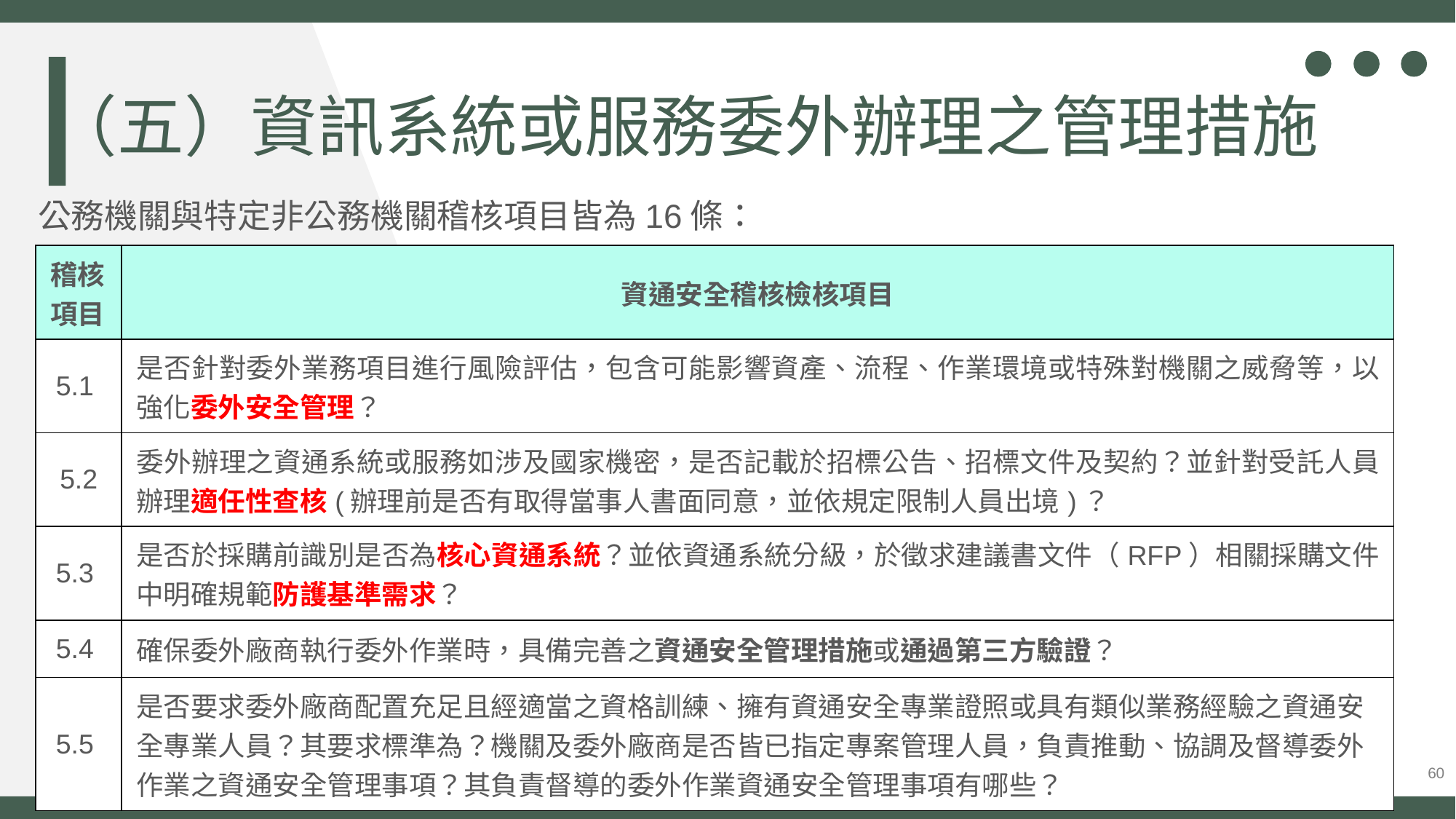

（五）資訊系統或服務委外辦理之管理措施
公務機關與特定非公務機關稽核項目皆為16條：
| 稽核項目 | 資通安全稽核檢核項目 |
| --- | --- |
| 5.1 | 是否針對委外業務項目進行風險評估，包含可能影響資產、流程、作業環境或特殊對機關之威脅等，以強化委外安全管理？ |
| 5.2 | 委外辦理之資通系統或服務如涉及國家機密，是否記載於招標公告、招標文件及契約？並針對受託人員辦理適任性查核(辦理前是否有取得當事人書面同意，並依規定限制人員出境)？ |
| 5.3 | 是否於採購前識別是否為核心資通系統？並依資通系統分級，於徵求建議書文件（RFP）相關採購文件中明確規範防護基準需求？ |
| 5.4 | 確保委外廠商執行委外作業時，具備完善之資通安全管理措施或通過第三方驗證？ |
| 5.5 | 是否要求委外廠商配置充足且經適當之資格訓練、擁有資通安全專業證照或具有類似業務經驗之資通安全專業人員？其要求標準為？機關及委外廠商是否皆已指定專案管理人員，負責推動、協調及督導委外作業之資通安全管理事項？其負責督導的委外作業資通安全管理事項有哪些？ |
60